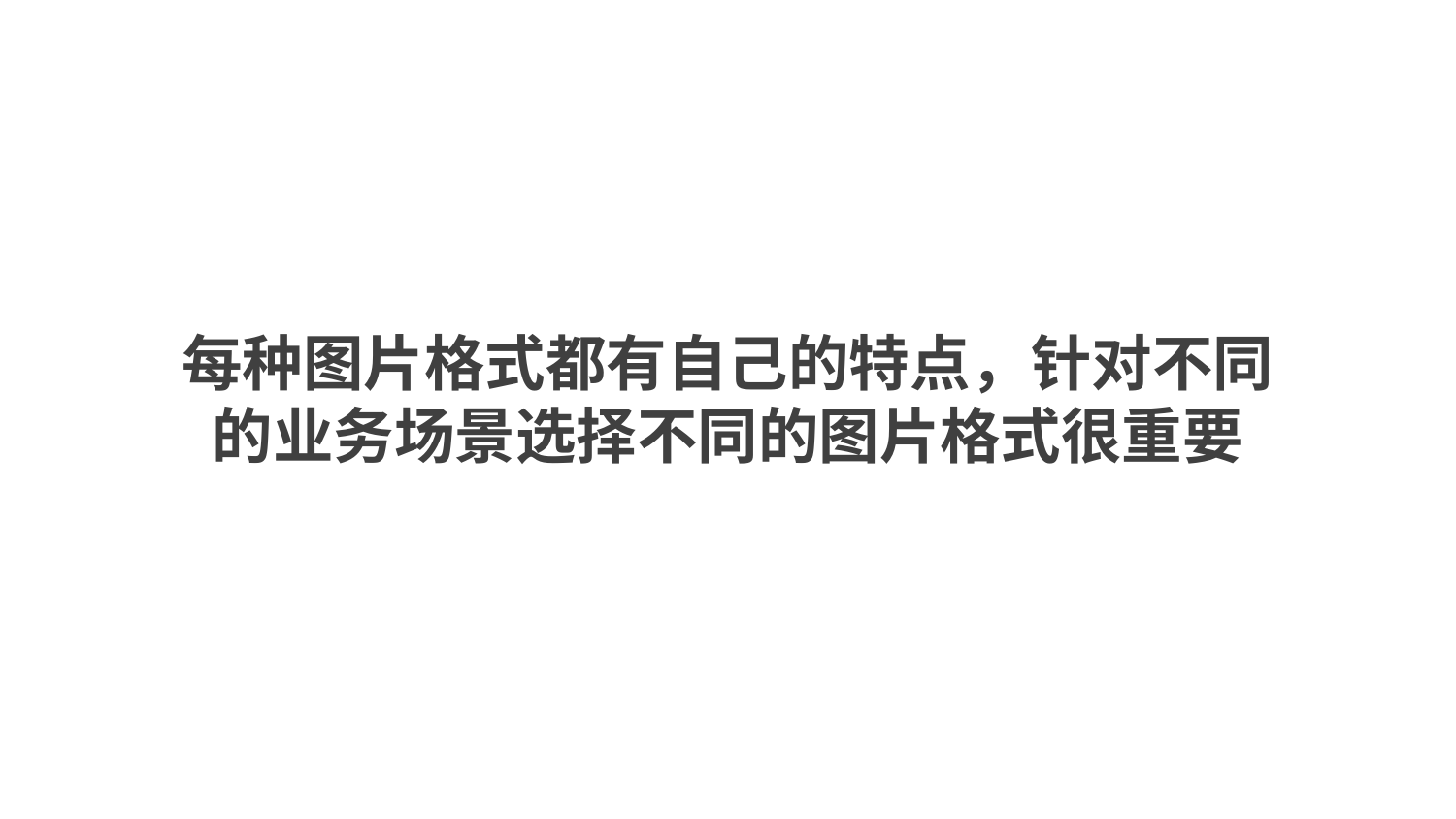

每种图片格式都有自己的特点，针对不同的业务场景选择不同的图片格式很重要